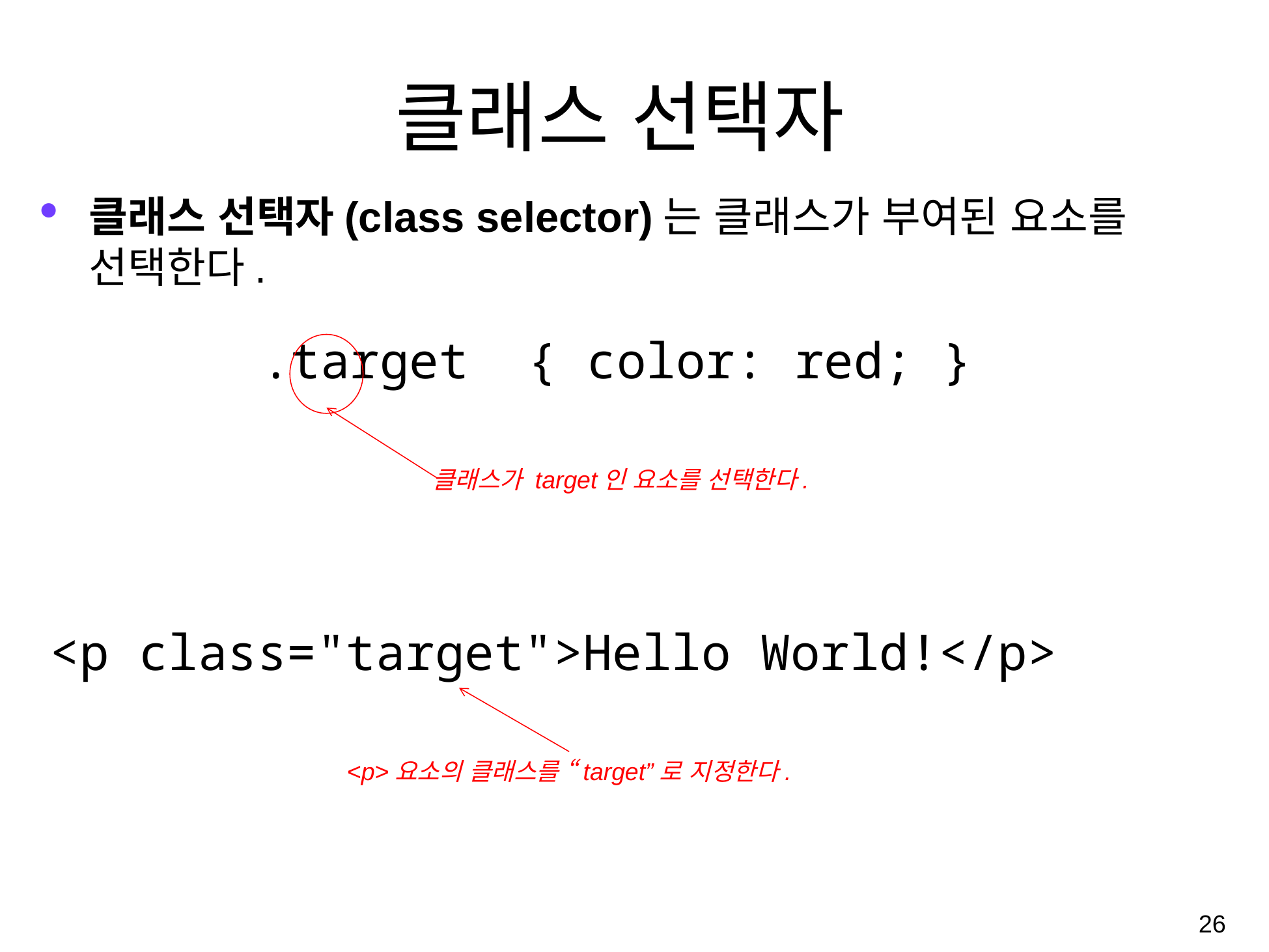

# 클래스 선택자
클래스 선택자(class selector)는 클래스가 부여된 요소를 선택한다.
.target  { color: red; }

클래스가 target인 요소를 선택한다.
<p class="target">Hello World!</p>
<p>요소의 클래스를 “target”로 지정한다.
26